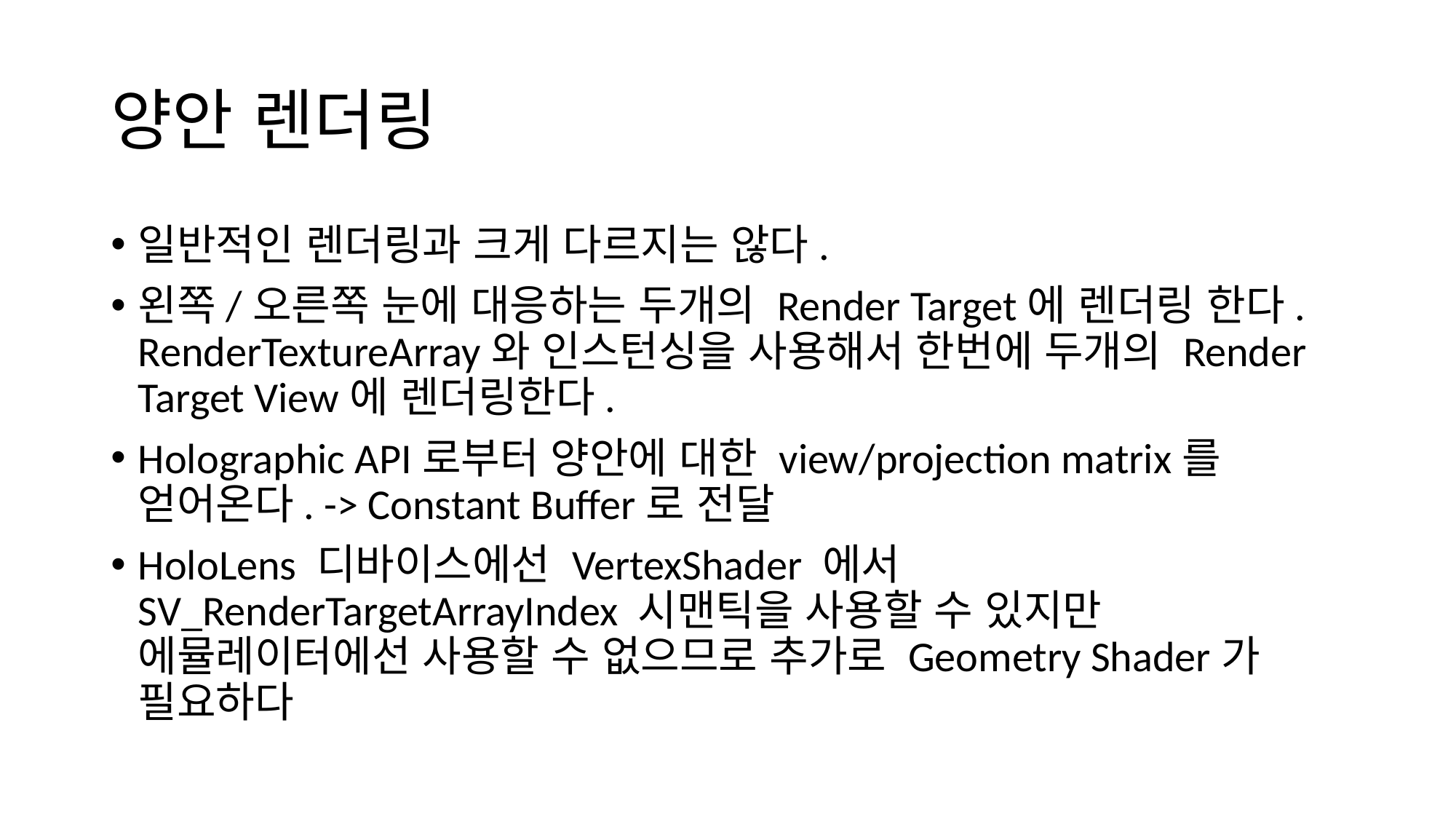

# 양안 렌더링
일반적인 렌더링과 크게 다르지는 않다.
왼쪽/오른쪽 눈에 대응하는 두개의 Render Target에 렌더링 한다. RenderTextureArray와 인스턴싱을 사용해서 한번에 두개의 Render Target View에 렌더링한다.
Holographic API로부터 양안에 대한 view/projection matrix를 얻어온다. -> Constant Buffer로 전달
HoloLens 디바이스에선 VertexShader 에서 SV_RenderTargetArrayIndex 시맨틱을 사용할 수 있지만 에뮬레이터에선 사용할 수 없으므로 추가로 Geometry Shader가 필요하다